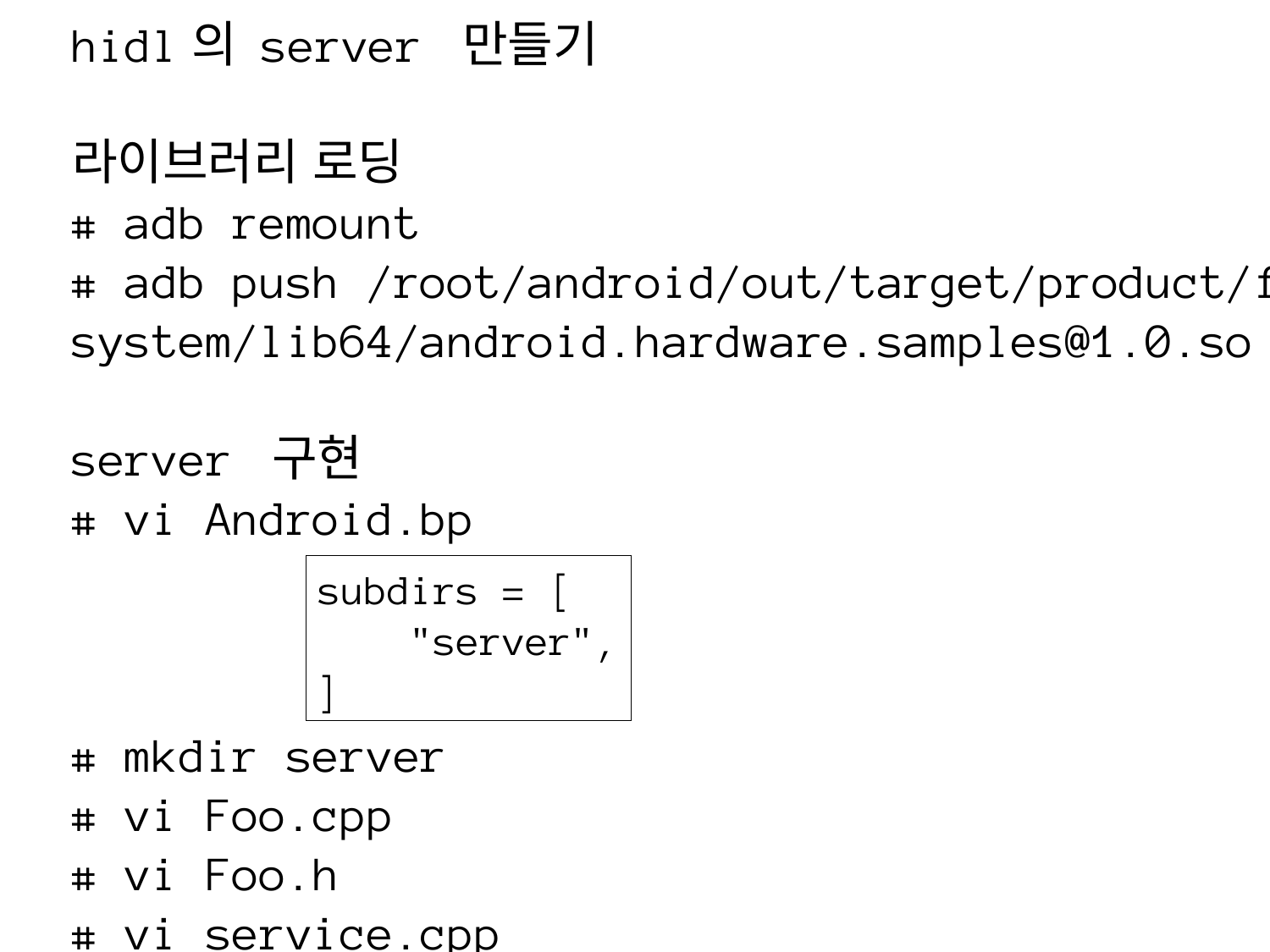

hidl의 server 만들기

라이브러리 로딩
# adb remount
# adb push /root/android/out/target/product/flounder/
system/lib64/android.hardware.samples@1.0.so /system/lib64

server 구현
# vi Android.bp

# mkdir server
# vi Foo.cpp
# vi Foo.h
# vi service.cpp
# vi Android.bp

subdirs = [
    "server",
]